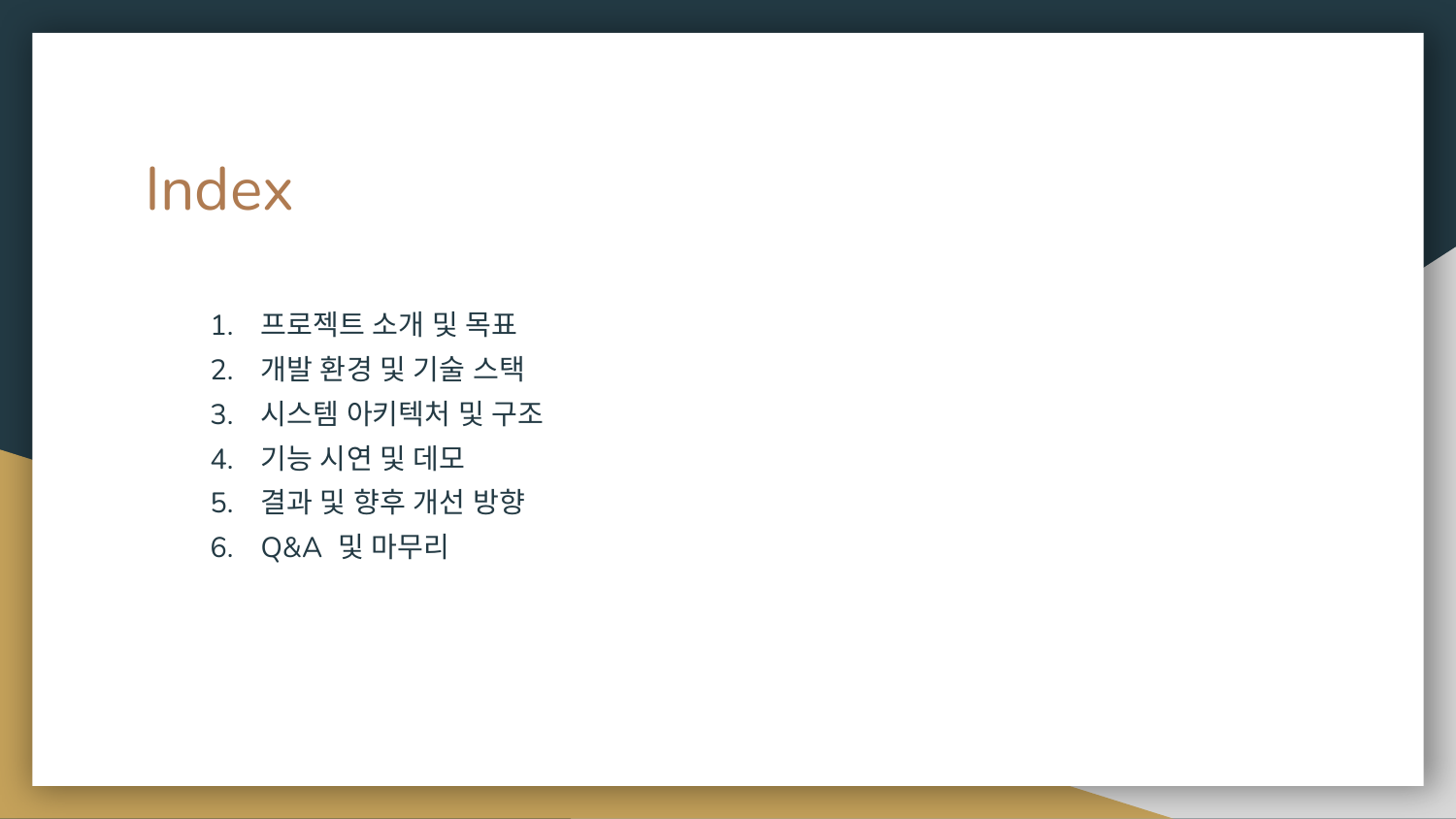

# Index
프로젝트 소개 및 목표
개발 환경 및 기술 스택
시스템 아키텍처 및 구조
기능 시연 및 데모
결과 및 향후 개선 방향
Q&A 및 마무리